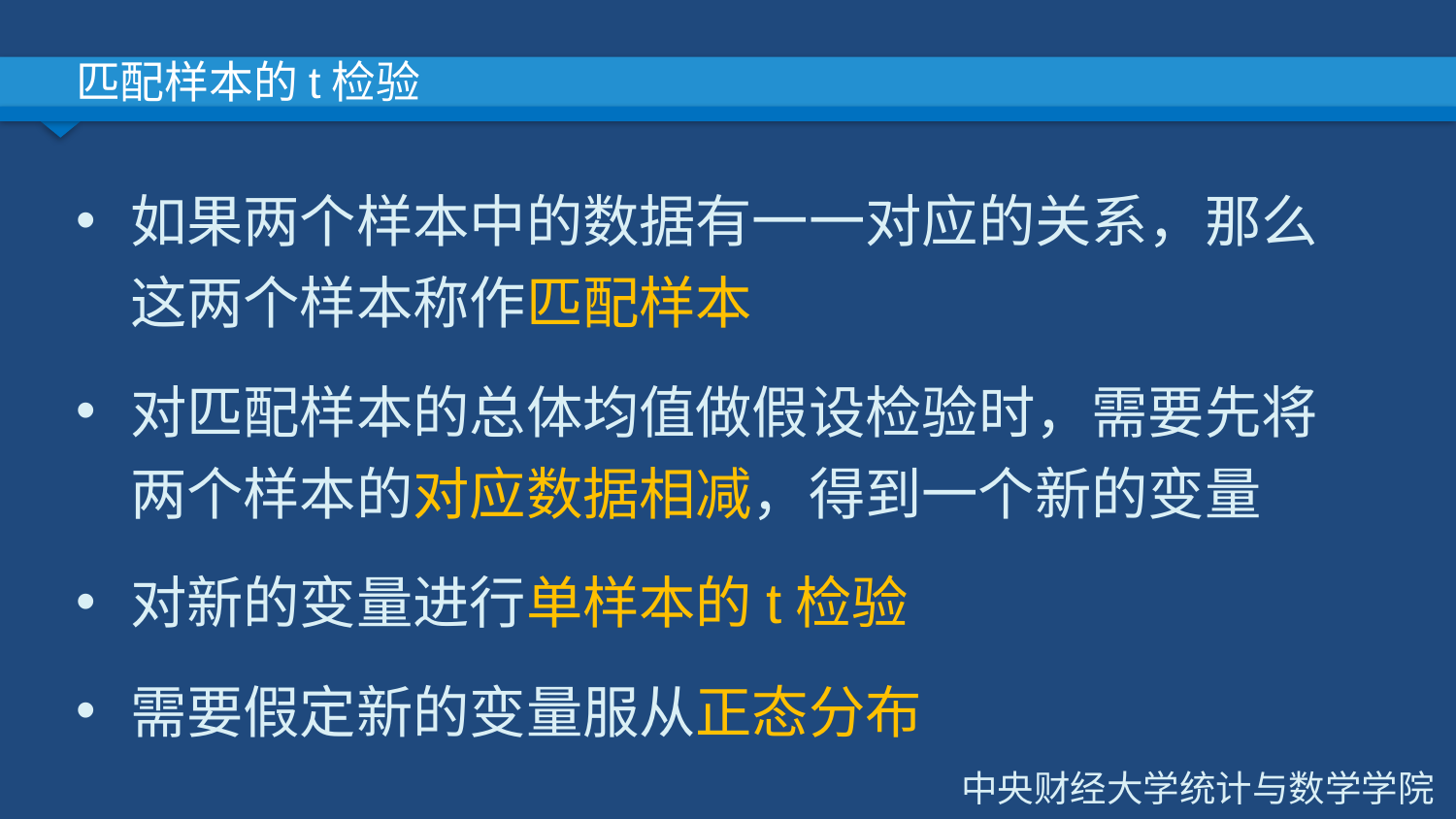

# 匹配样本的t检验
如果两个样本中的数据有一一对应的关系，那么这两个样本称作匹配样本
对匹配样本的总体均值做假设检验时，需要先将两个样本的对应数据相减，得到一个新的变量
对新的变量进行单样本的t检验
需要假定新的变量服从正态分布